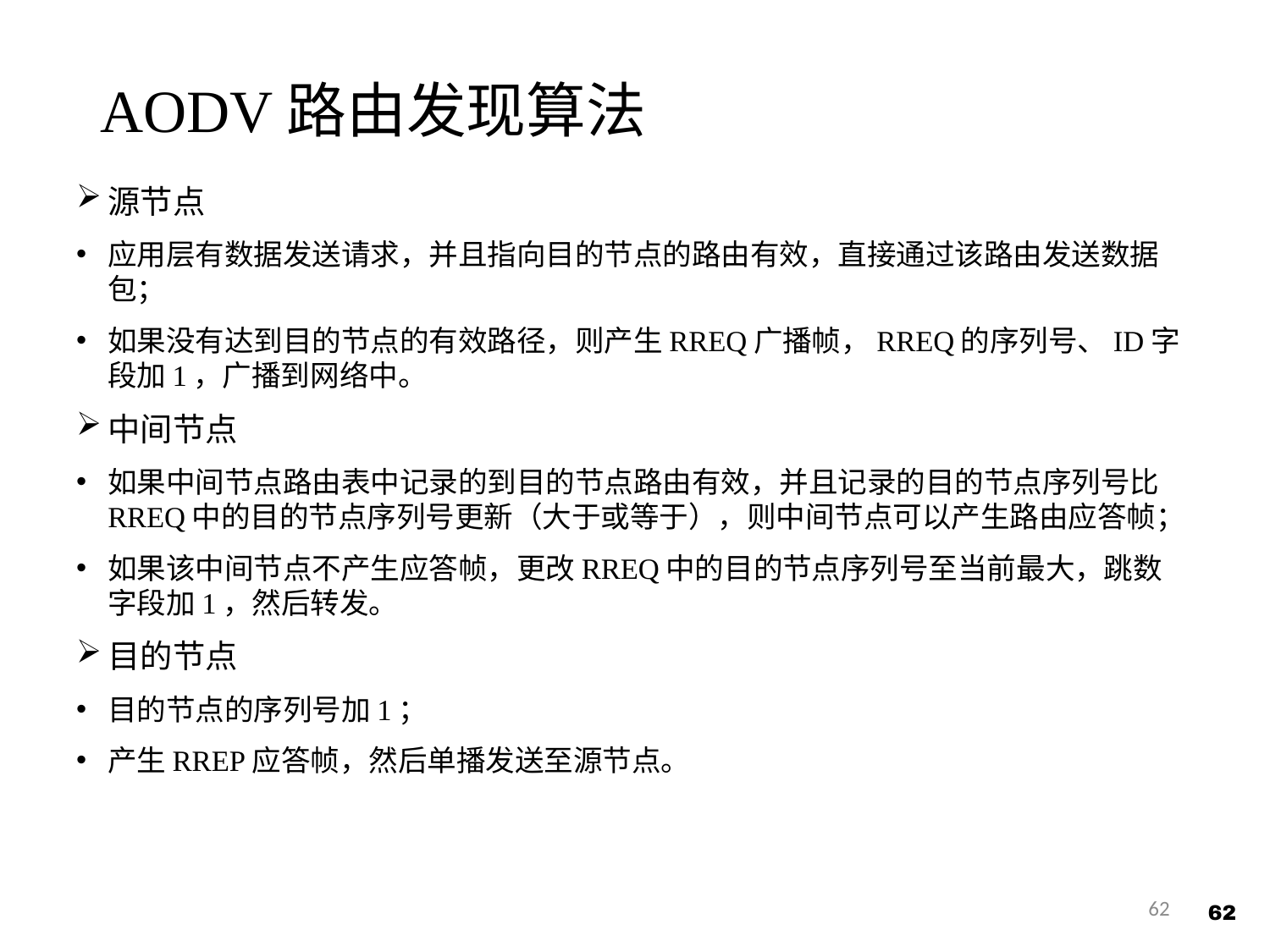

# AODV路由发现算法
源节点
应用层有数据发送请求，并且指向目的节点的路由有效，直接通过该路由发送数据包；
如果没有达到目的节点的有效路径，则产生RREQ广播帧，RREQ的序列号、ID字段加1，广播到网络中。
中间节点
如果中间节点路由表中记录的到目的节点路由有效，并且记录的目的节点序列号比RREQ中的目的节点序列号更新（大于或等于），则中间节点可以产生路由应答帧；
如果该中间节点不产生应答帧，更改RREQ中的目的节点序列号至当前最大，跳数字段加1，然后转发。
目的节点
目的节点的序列号加1；
产生RREP应答帧，然后单播发送至源节点。
62
62